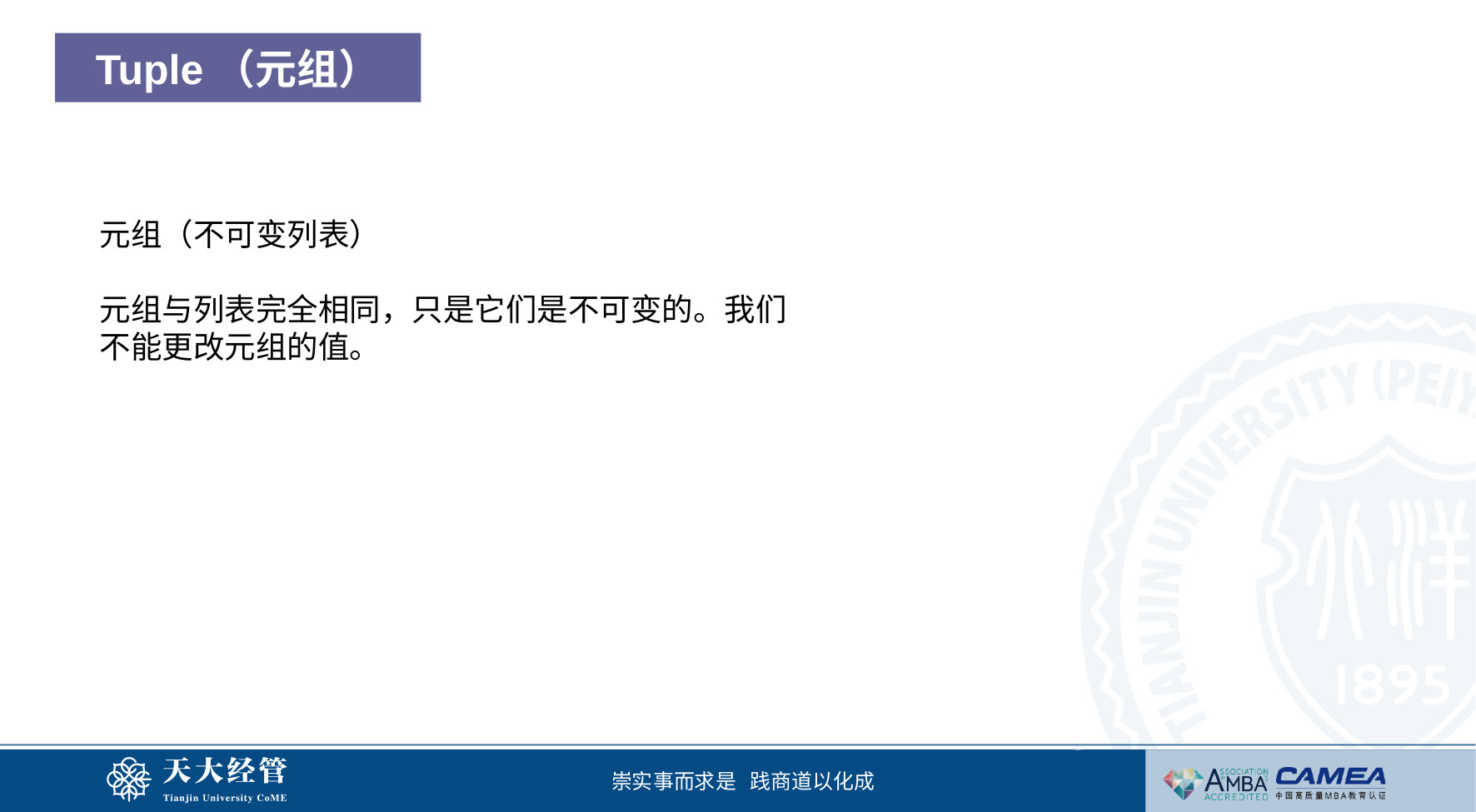

Tuple（元组）

元组（不可变列表）

元组与列表完全相同，只是它们是不可变的。我们不能更改元组的值。